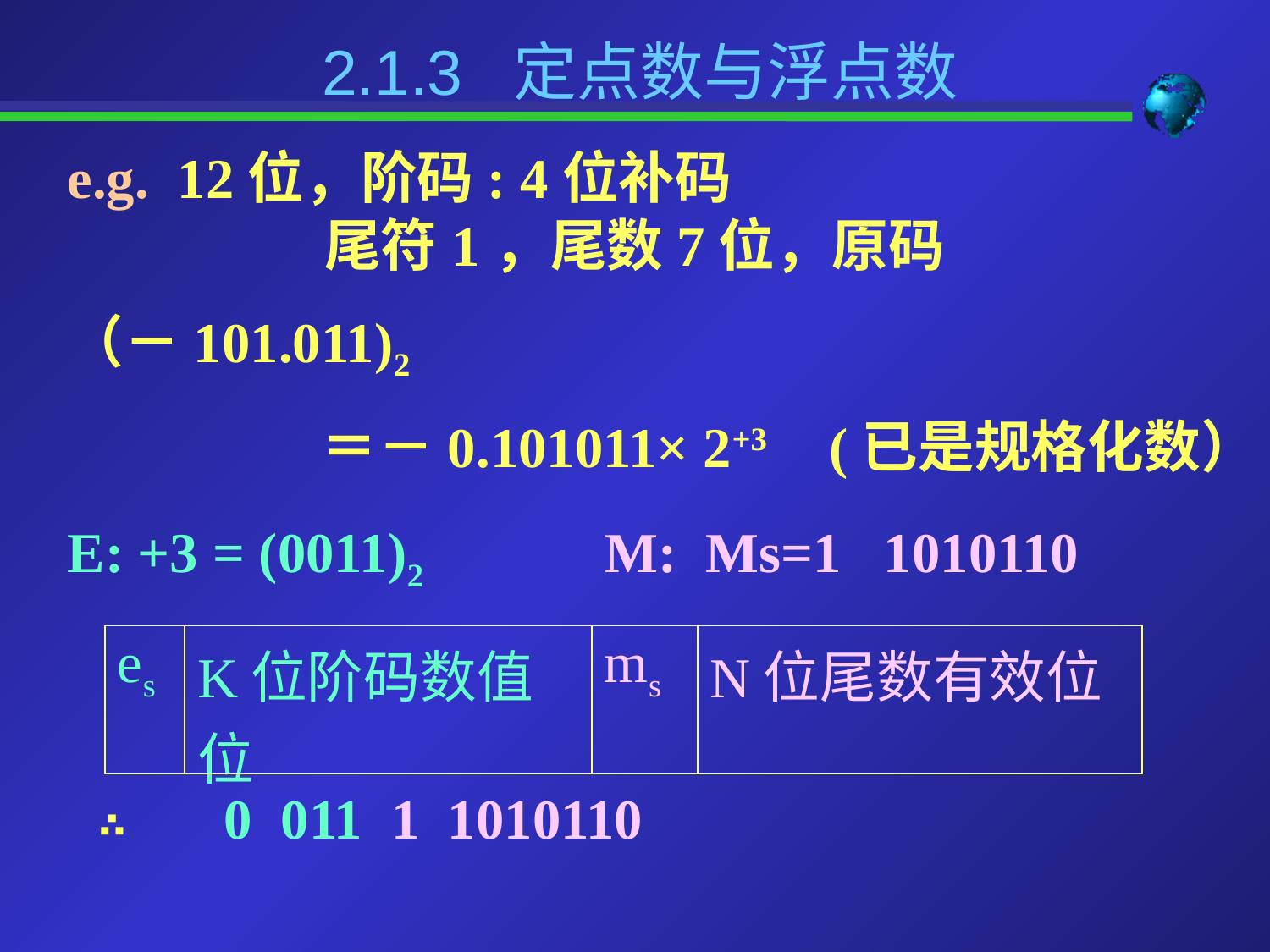

2.1.3  定点数与浮点数
e.g.  12位，阶码: 4位补码
                    尾符1，尾数7位，原码
（－101.011)2
		＝－0.101011× 2+3	(已是规格化数）
E: +3 = (0011)2	                   M:  Ms=1   1010110
| es | K位阶码数值位 | ms | N位尾数有效位 |
| --- | --- | --- | --- |
∴	0  011  1  1010110